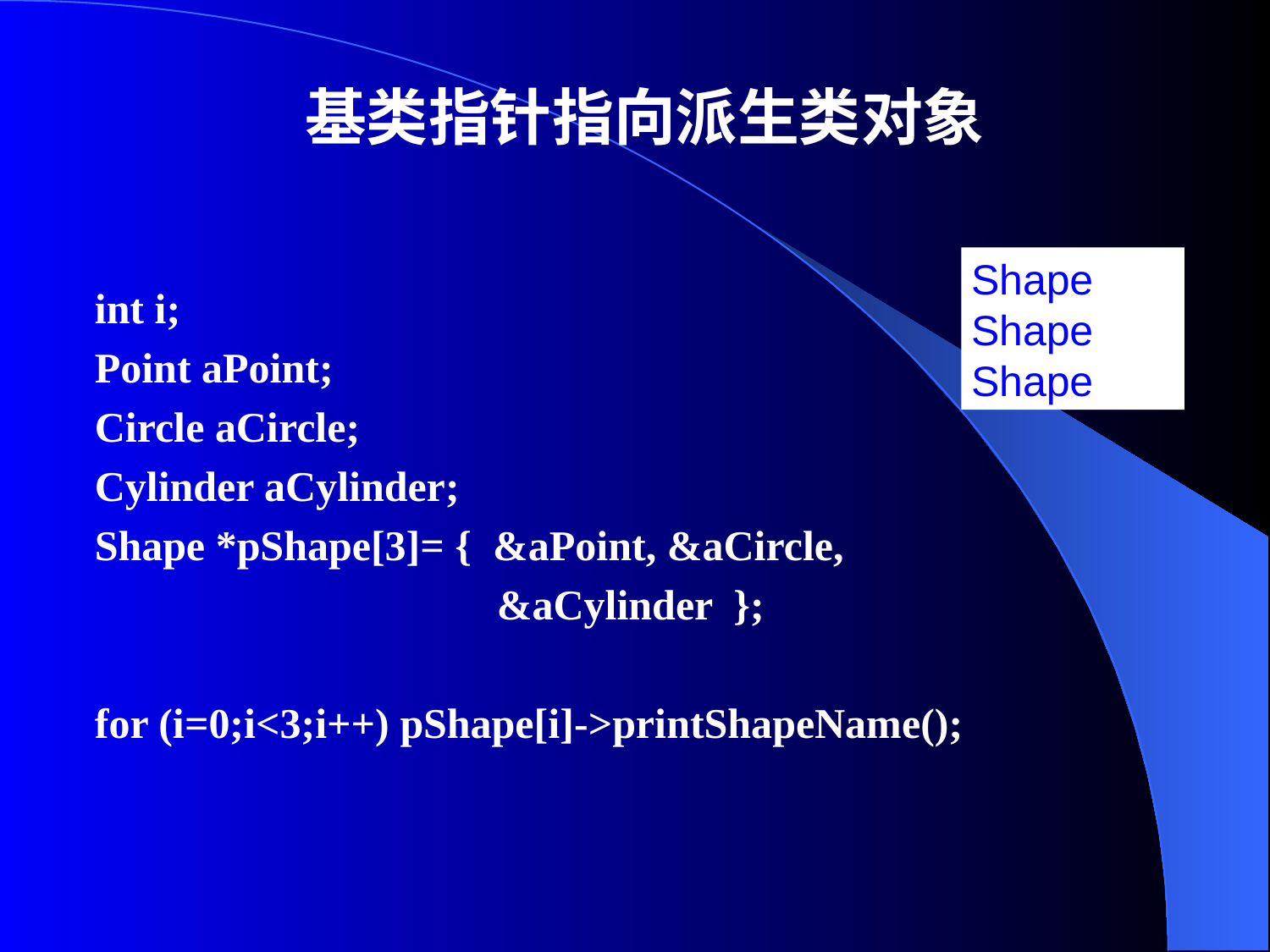

# 基类指针指向派生类对象
Shape
Shape
Shape
int i;
Point aPoint;
Circle aCircle;
Cylinder aCylinder;
Shape *pShape[3]= {  &aPoint, &aCircle,
                                      &aCylinder  };

for (i=0;i<3;i++) pShape[i]->printShapeName();